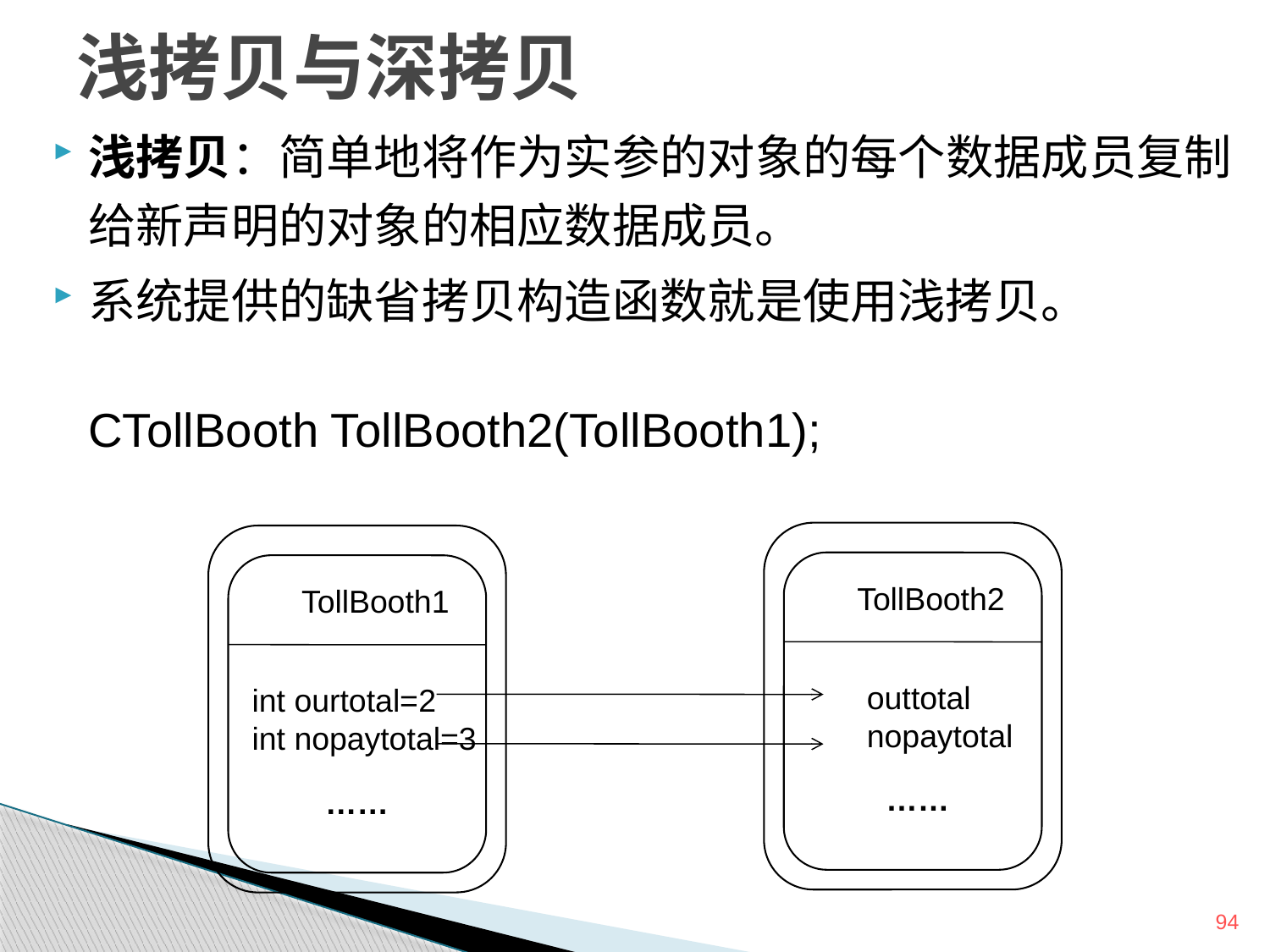

# 浅拷贝与深拷贝
浅拷贝：简单地将作为实参的对象的每个数据成员复制给新声明的对象的相应数据成员。
系统提供的缺省拷贝构造函数就是使用浅拷贝。

 	CTollBooth TollBooth2(TollBooth1);

TollBooth2
outtotal
nopaytotal
……

TollBooth1
int ourtotal=2
int nopaytotal=3
……
94